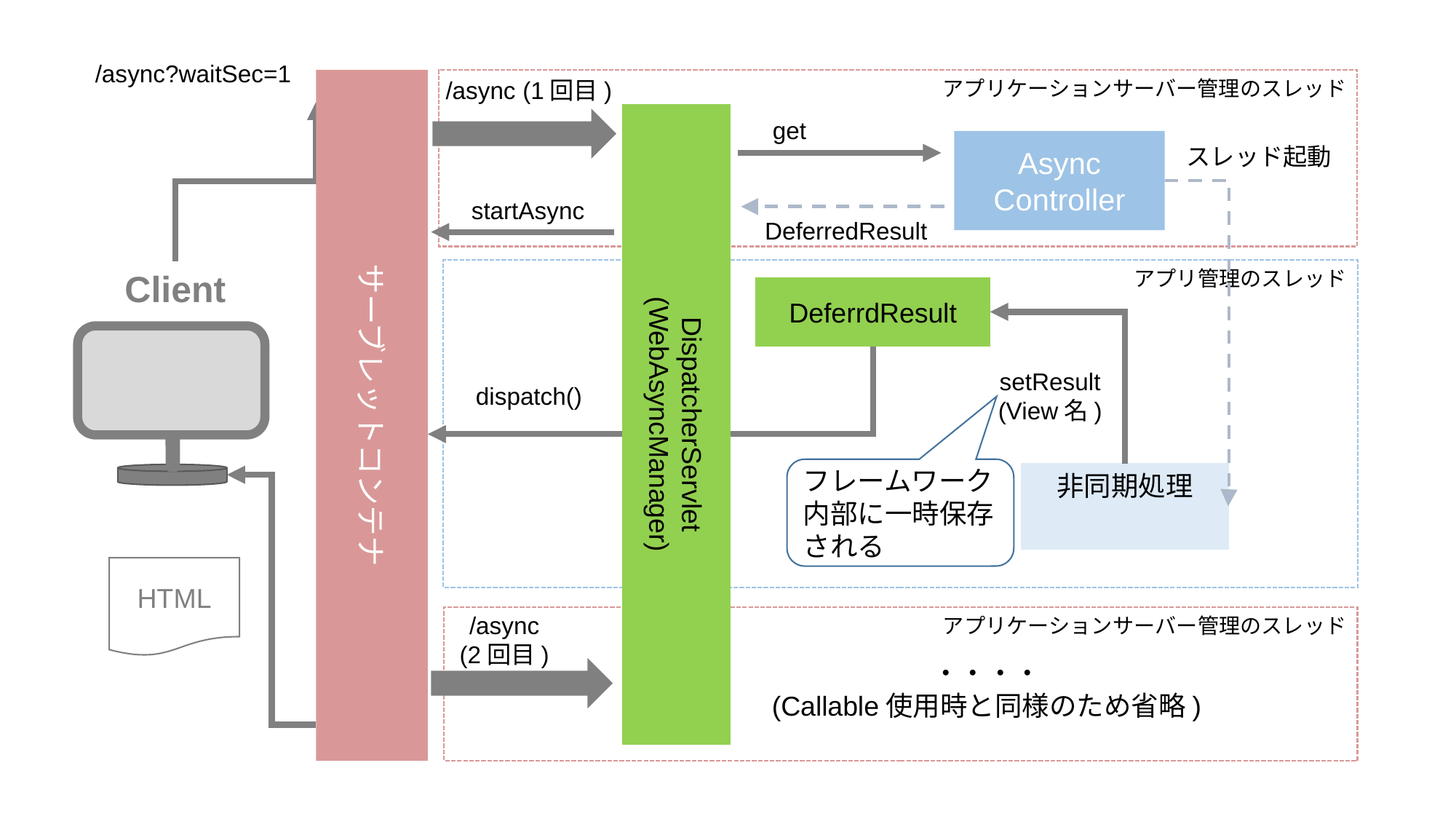

/async?waitSec=1
アプリケーションサーバー管理のスレッド
/async (1回目)
DispatcherServlet
(WebAsyncManager)
get

Async
Controller
スレッド起動
startAsync
DeferrdResult
DeferredResult
アプリ管理のスレッド
Client

サーブレットコンテナ
setResult
(View名)
dispatch()

フレームワーク内部に一時保存される
非同期処理

HTML
/async
(2回目)
アプリケーションサーバー管理のスレッド
・・・・
(Callable使用時と同様のため省略)